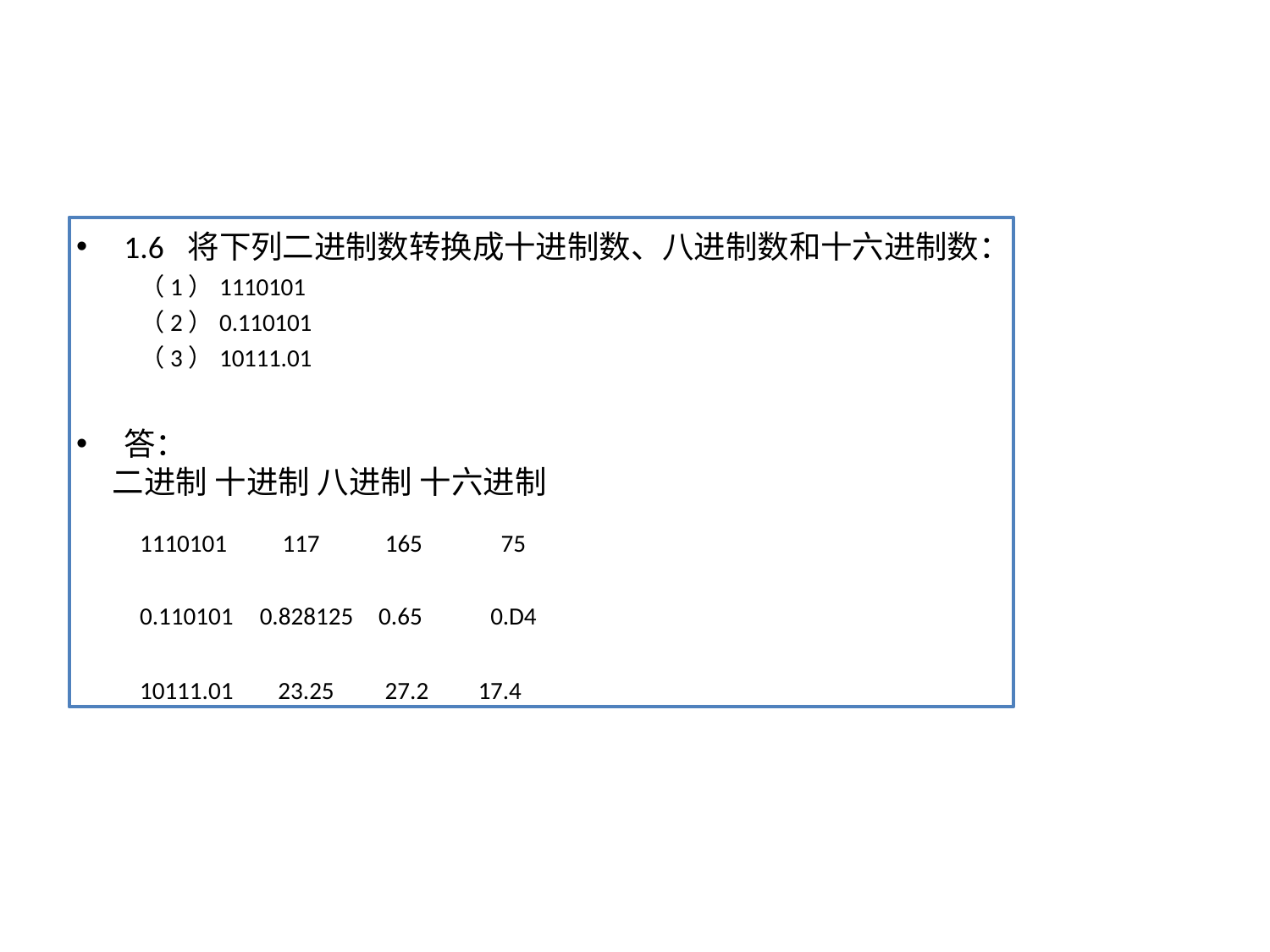

1.6  将下列二进制数转换成十进制数、八进制数和十六进制数：
（1）1110101
（2）0.110101
（3）10111.01

答：
    二进制 十进制 八进制 十六进制
1110101           117           165              75

0.110101     0.828125    0.65              0.D4

10111.01         23.25         27.2         17.4